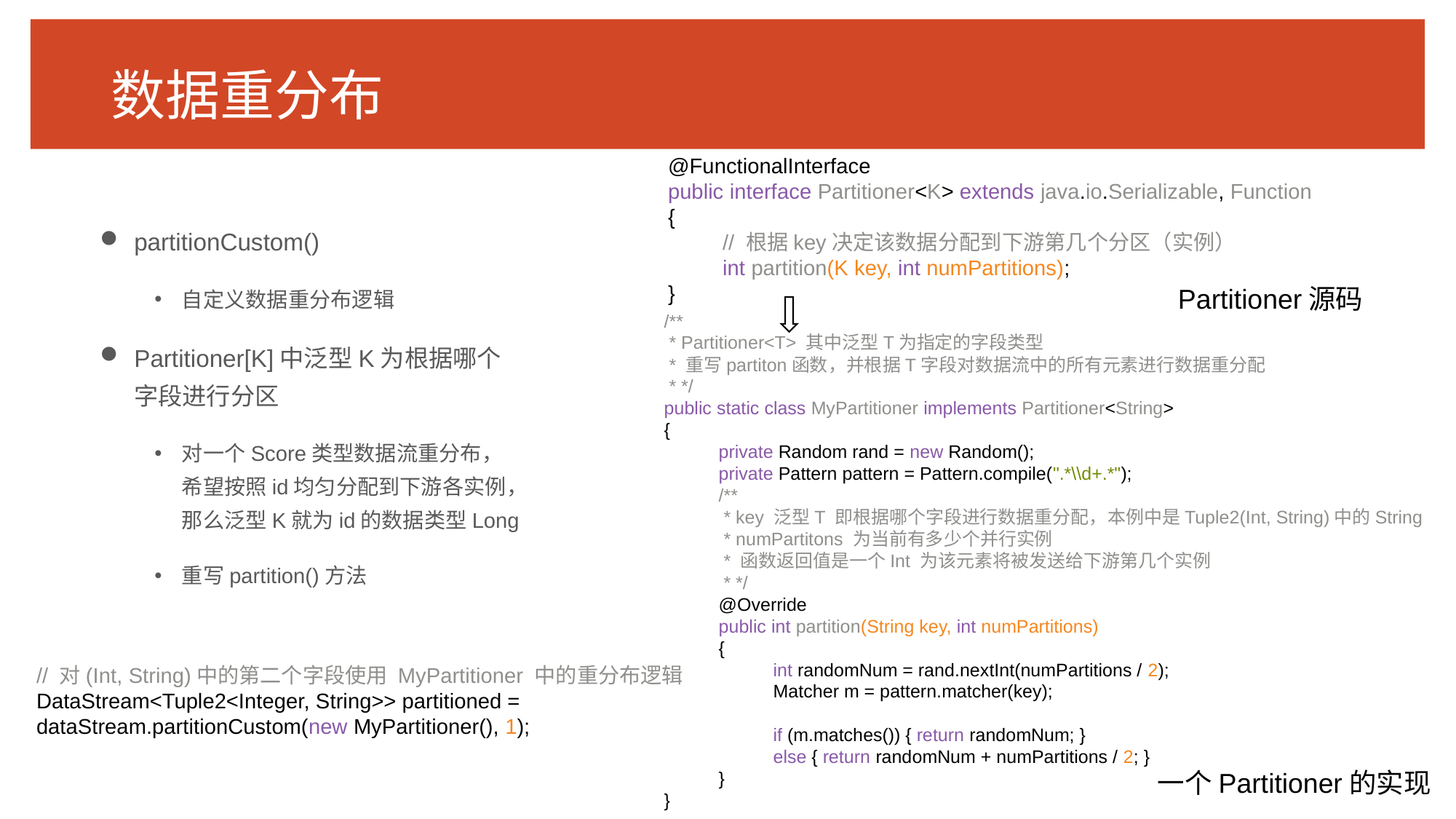

# 数据重分布
@FunctionalInterface
public interface Partitioner<K> extends java.io.Serializable, Function
{
// 根据key决定该数据分配到下游第几个分区（实例）
int partition(K key, int numPartitions);
}
partitionCustom()
自定义数据重分布逻辑
Partitioner[K]中泛型K为根据哪个字段进行分区
对一个Score类型数据流重分布，希望按照id均匀分配到下游各实例，那么泛型K就为id的数据类型Long
重写partition()方法
Partitioner源码

/**
 * Partitioner<T> 其中泛型T为指定的字段类型
 * 重写partiton函数，并根据T字段对数据流中的所有元素进行数据重分配
 * */
public static class MyPartitioner implements Partitioner<String>
{
private Random rand = new Random();
private Pattern pattern = Pattern.compile(".*\\d+.*");
/**
 * key 泛型T 即根据哪个字段进行数据重分配，本例中是Tuple2(Int, String)中的String
 * numPartitons 为当前有多少个并行实例
 * 函数返回值是一个Int 为该元素将被发送给下游第几个实例
 * */
@Override
public int partition(String key, int numPartitions)
{
int randomNum = rand.nextInt(numPartitions / 2);
Matcher m = pattern.matcher(key);

if (m.matches()) { return randomNum; }
else { return randomNum + numPartitions / 2; }
}
}
// 对(Int, String)中的第二个字段使用 MyPartitioner 中的重分布逻辑 DataStream<Tuple2<Integer, String>> partitioned = dataStream.partitionCustom(new MyPartitioner(), 1);
一个Partitioner的实现